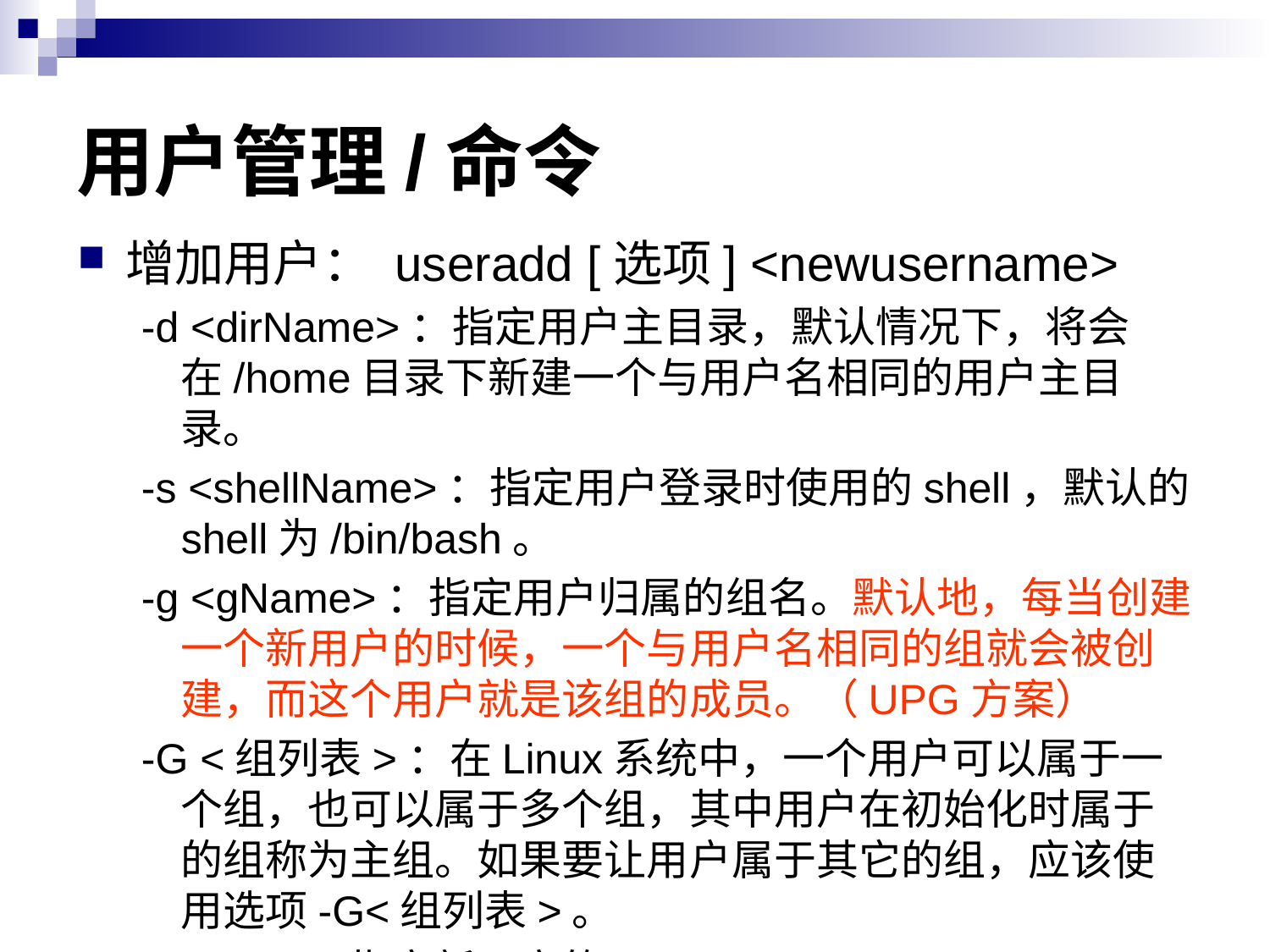

# 用户管理/命令
增加用户： useradd [选项] <newusername>
-d <dirName>：指定用户主目录，默认情况下，将会在/home目录下新建一个与用户名相同的用户主目录。
-s <shellName>：指定用户登录时使用的shell，默认的shell为/bin/bash。
-g <gName>：指定用户归属的组名。默认地，每当创建一个新用户的时候，一个与用户名相同的组就会被创建，而这个用户就是该组的成员。（UPG方案）
-G <组列表>：在Linux系统中，一个用户可以属于一个组，也可以属于多个组，其中用户在初始化时属于的组称为主组。如果要让用户属于其它的组，应该使用选项-G<组列表>。
-u <uid>：指定新用户的UID。